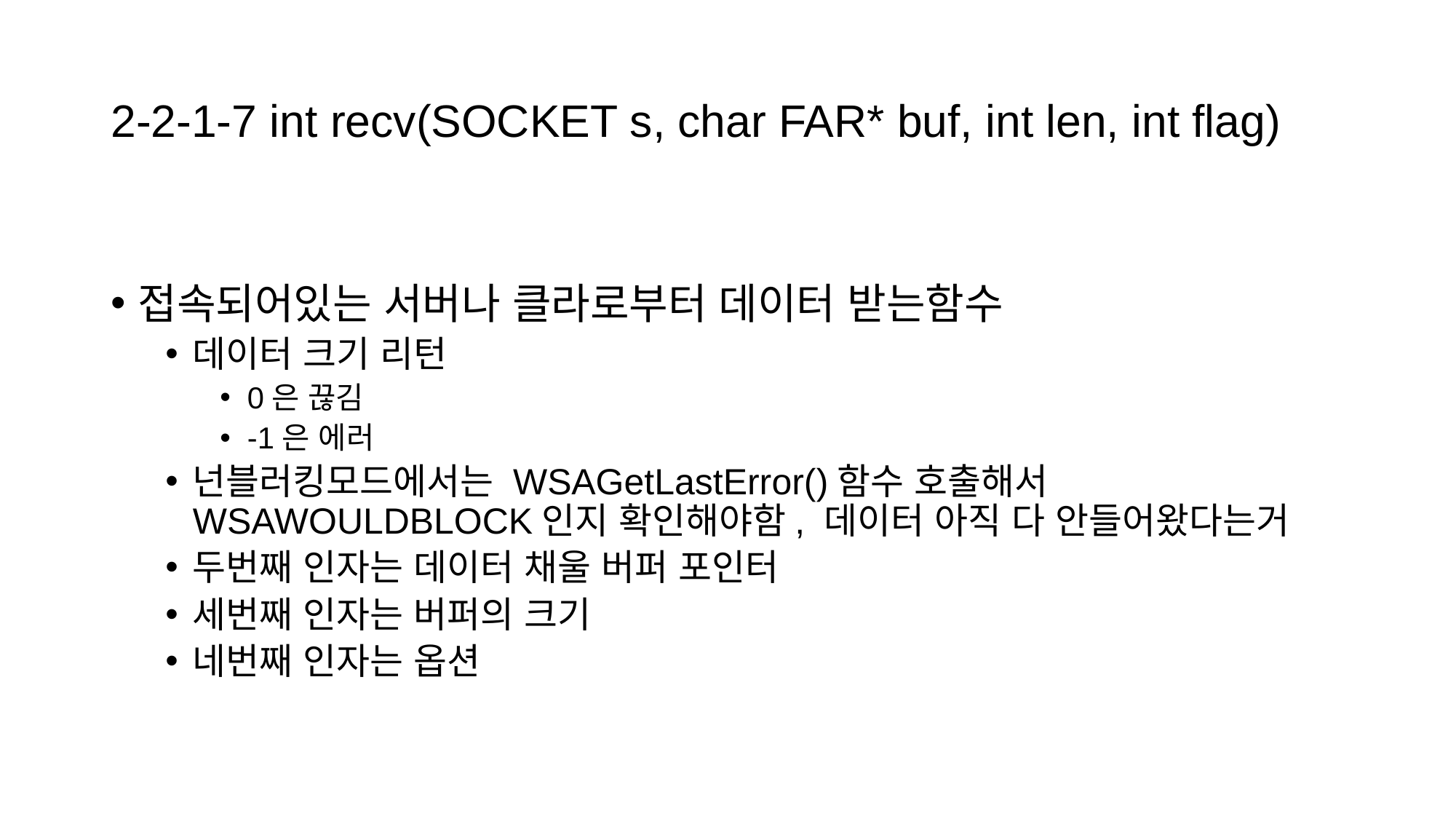

# 2-2-1-7 int recv(SOCKET s, char FAR* buf, int len, int flag)

접속되어있는 서버나 클라로부터 데이터 받는함수
데이터 크기 리턴
0은 끊김
-1은 에러
넌블러킹모드에서는 WSAGetLastError()함수 호출해서 WSAWOULDBLOCK인지 확인해야함, 데이터 아직 다 안들어왔다는거
두번째 인자는 데이터 채울 버퍼 포인터
세번째 인자는 버퍼의 크기
네번째 인자는 옵션